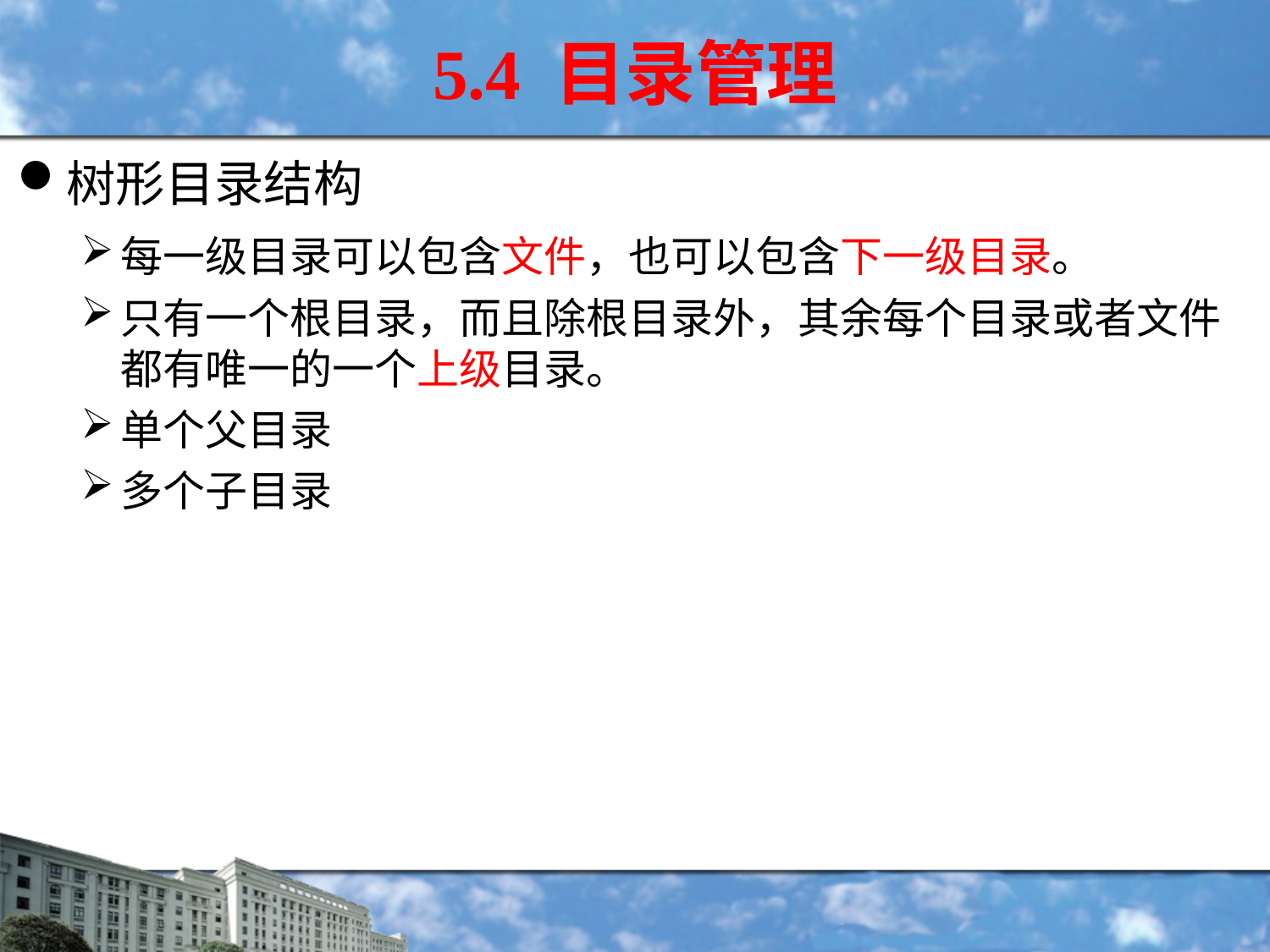

5.4 目录管理
树形目录结构
每一级目录可以包含文件，也可以包含下一级目录。
只有一个根目录，而且除根目录外，其余每个目录或者文件都有唯一的一个上级目录。
单个父目录
多个子目录